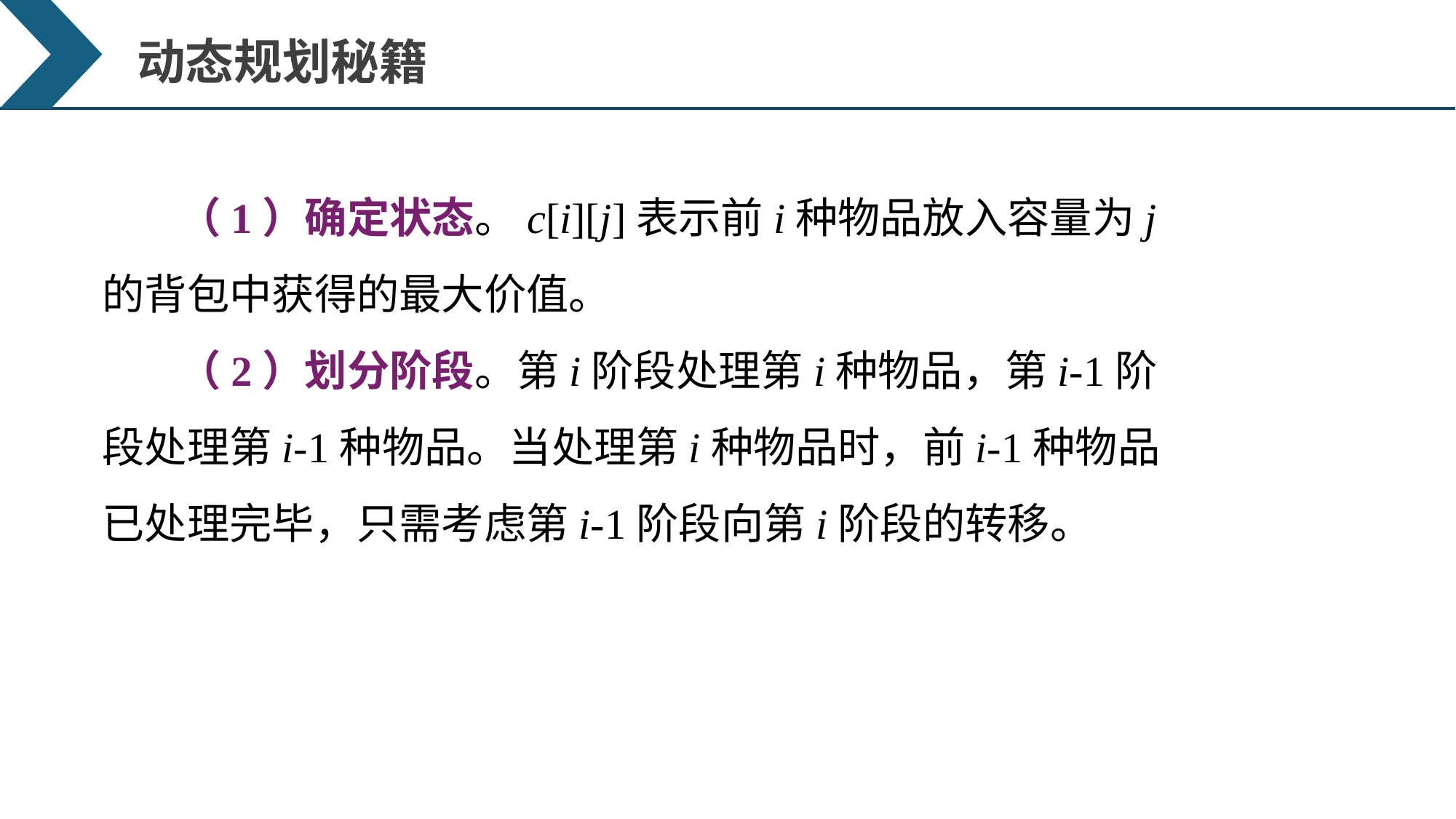

动态规划秘籍
（1）确定状态。c[i][j]表示前i种物品放入容量为j的背包中获得的最大价值。
（2）划分阶段。第i阶段处理第i种物品，第i-1阶段处理第i-1种物品。当处理第i种物品时，前i-1种物品已处理完毕，只需考虑第i-1阶段向第i阶段的转移。